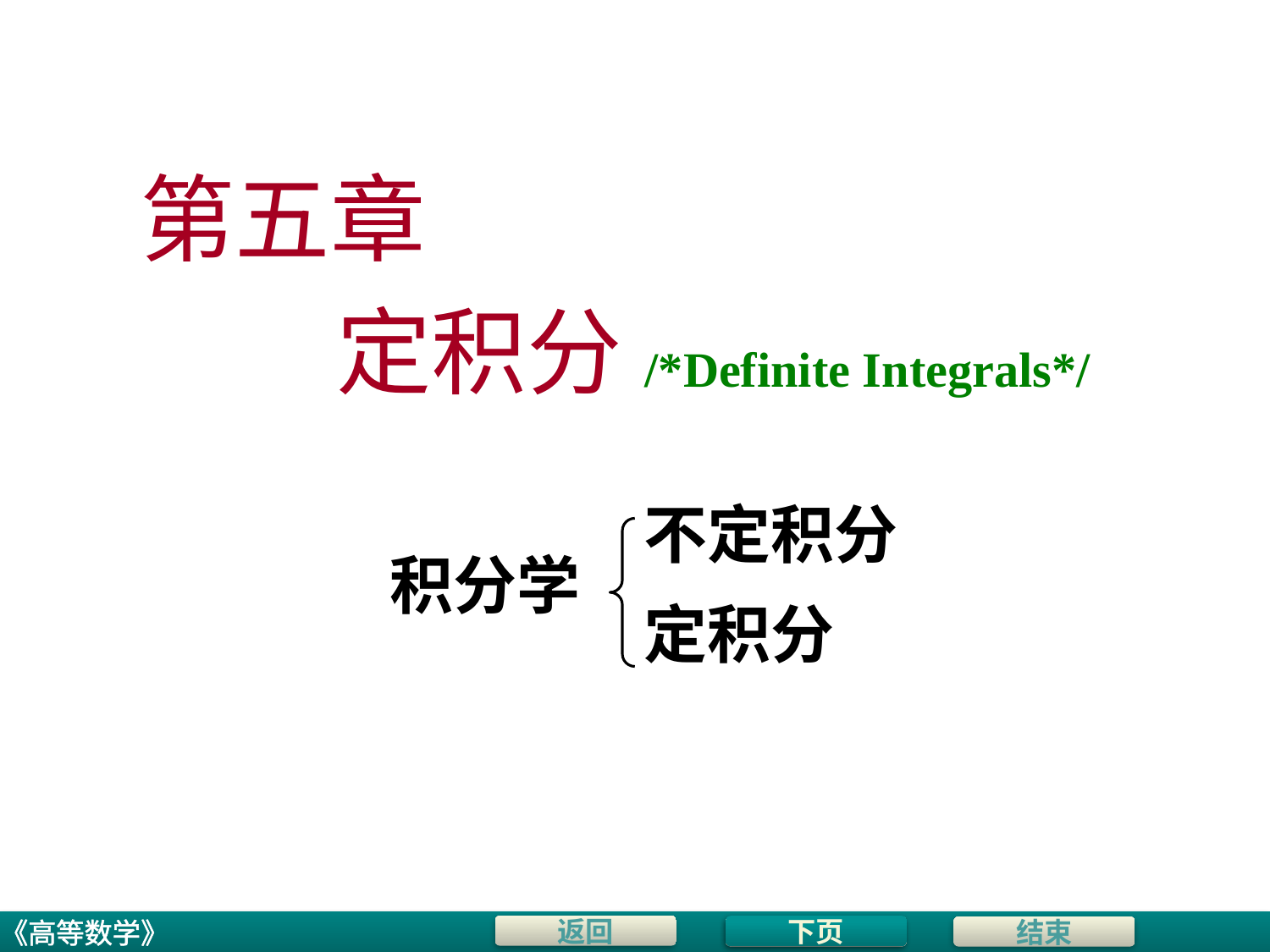

# 第五章
定积分/*Definite Integrals*/
不定积分

积分学
定积分
下页